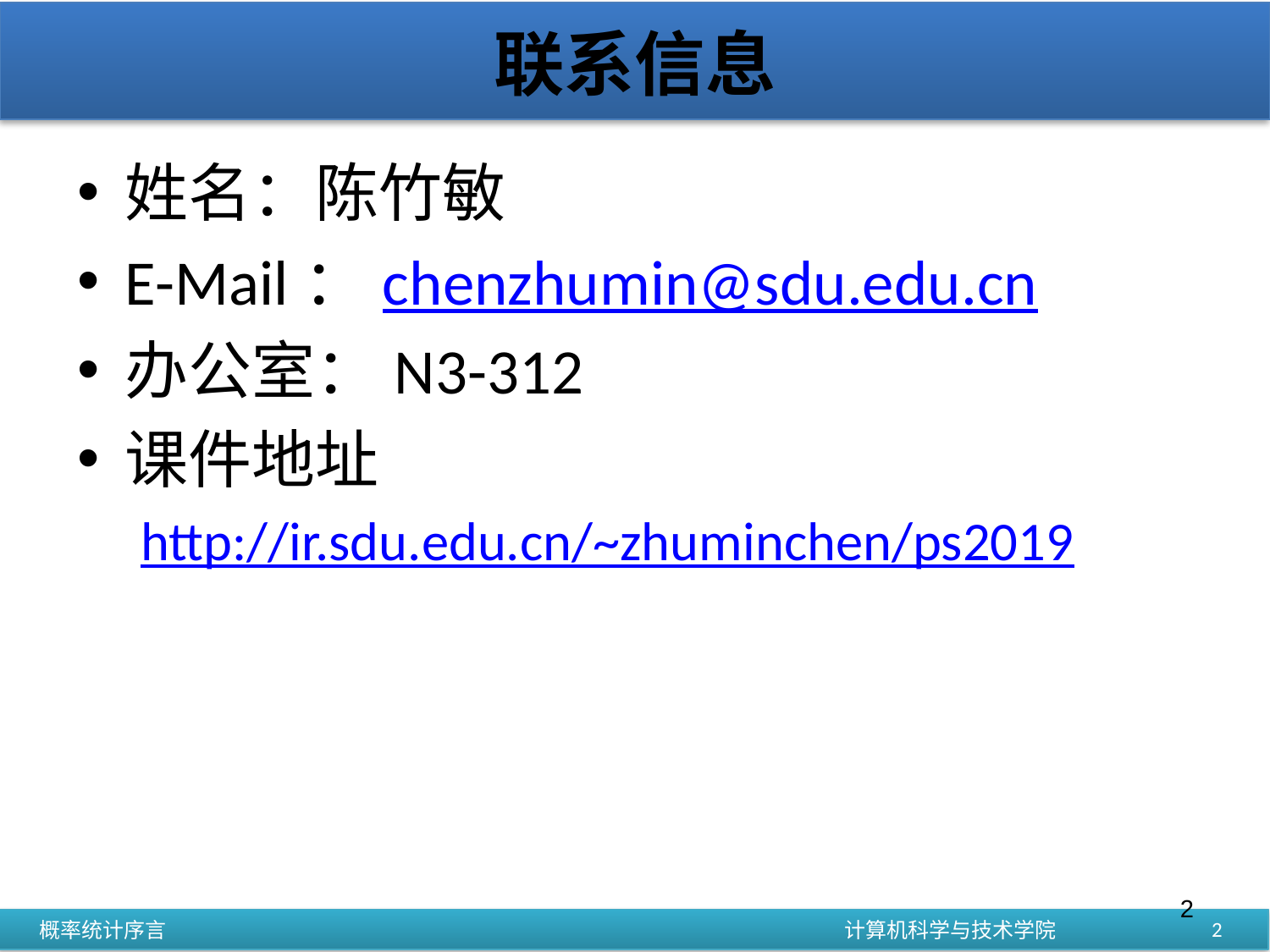

# 联系信息
姓名：陈竹敏
E-Mail：chenzhumin@sdu.edu.cn
办公室：N3-312
课件地址
http://ir.sdu.edu.cn/~zhuminchen/ps2019
2